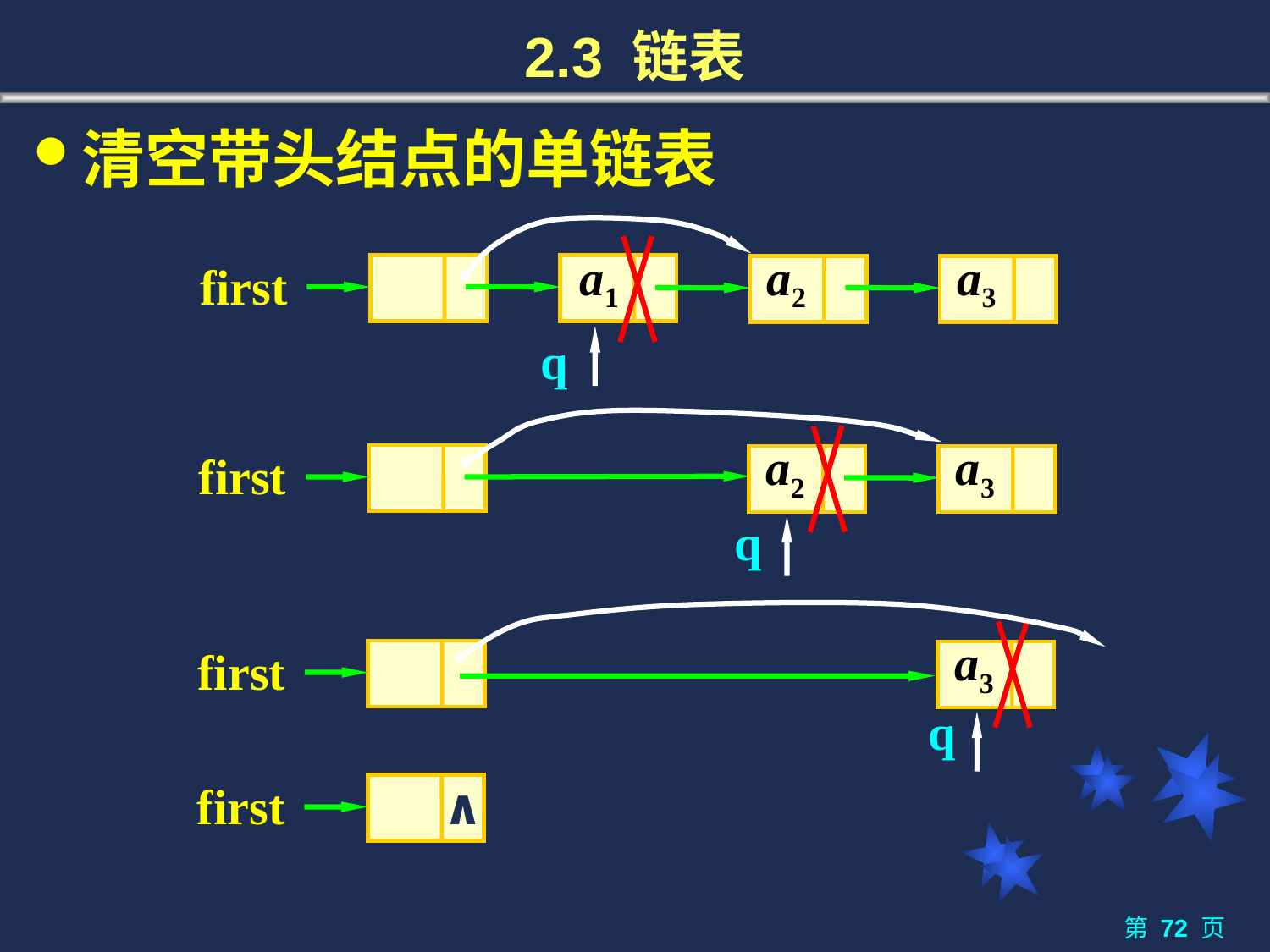

# 2.3 链表
清空带头结点的单链表

a1
a2
a3
first

q

a2
a3
first

q

a3
first

q

first

∧
第 72 页